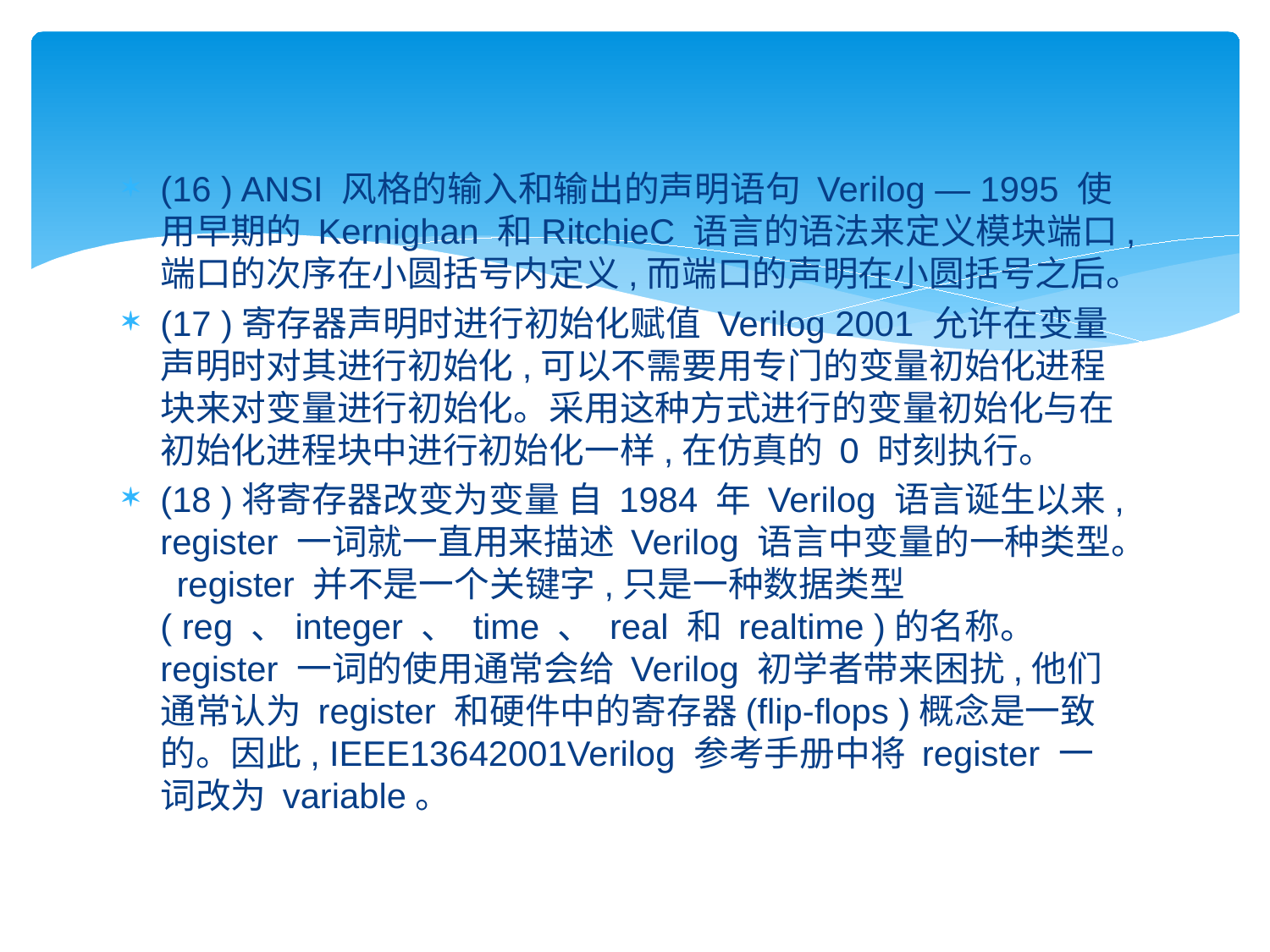

#
(16 ) ANSI 风格的输入和输出的声明语句 Verilog — 1995 使用早期的 Kernighan 和RitchieC 语言的语法来定义模块端口,端口的次序在小圆括号内定义,而端口的声明在小圆括号之后。
(17 )寄存器声明时进行初始化赋值 Verilog 2001 允许在变量声明时对其进行初始化,可以不需要用专门的变量初始化进程块来对变量进行初始化。采用这种方式进行的变量初始化与在初始化进程块中进行初始化一样,在仿真的 0 时刻执行。
(18 )将寄存器改变为变量 自 1984 年 Verilog 语言诞生以来, register 一词就一直用来描述 Verilog 语言中变量的一种类型。 register 并不是一个关键字,只是一种数据类型( reg 、integer 、 time 、 real 和 realtime )的名称。 register 一词的使用通常会给 Verilog 初学者带来困扰,他们通常认为 register 和硬件中的寄存器(flip-flops )概念是一致的。因此, IEEE13642001Verilog 参考手册中将 register 一词改为 variable。